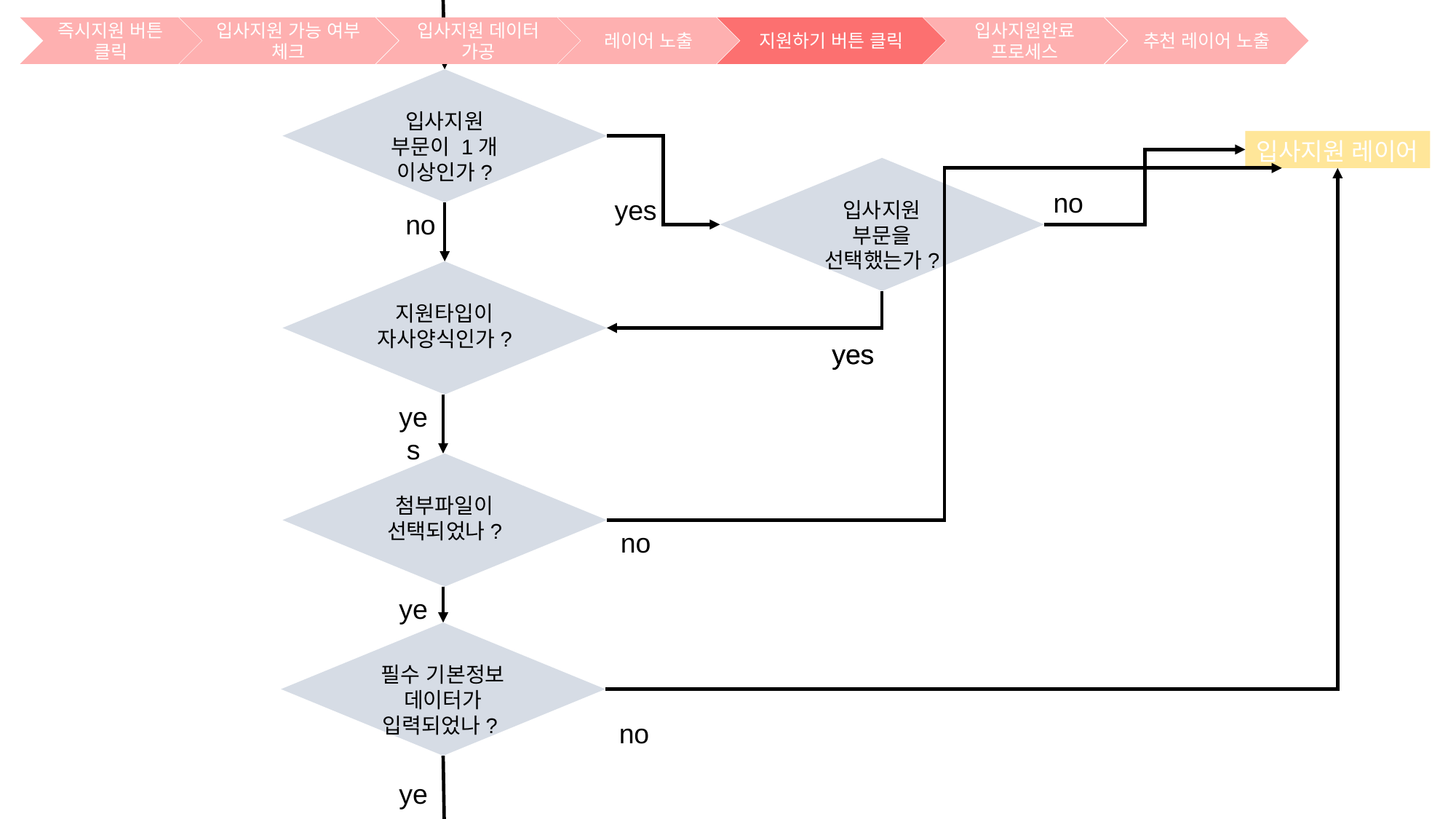

지원하기 버튼 클릭
입사지원완료 프로세스
레이어 노출
즉시지원 버튼 클릭
입사지원 가능 여부 체크
입사지원 데이터 가공
추천 레이어 노출
입사지원 부문이 1개 이상인가?
입사지원 레이어
입사지원 부문을 선택했는가?
no
yes
no
지원타입이 자사양식인가?
yes
yes
yes
첨부파일이 선택되었나?
no
yes
필수 기본정보 데이터가 입력되었나?
no
yes